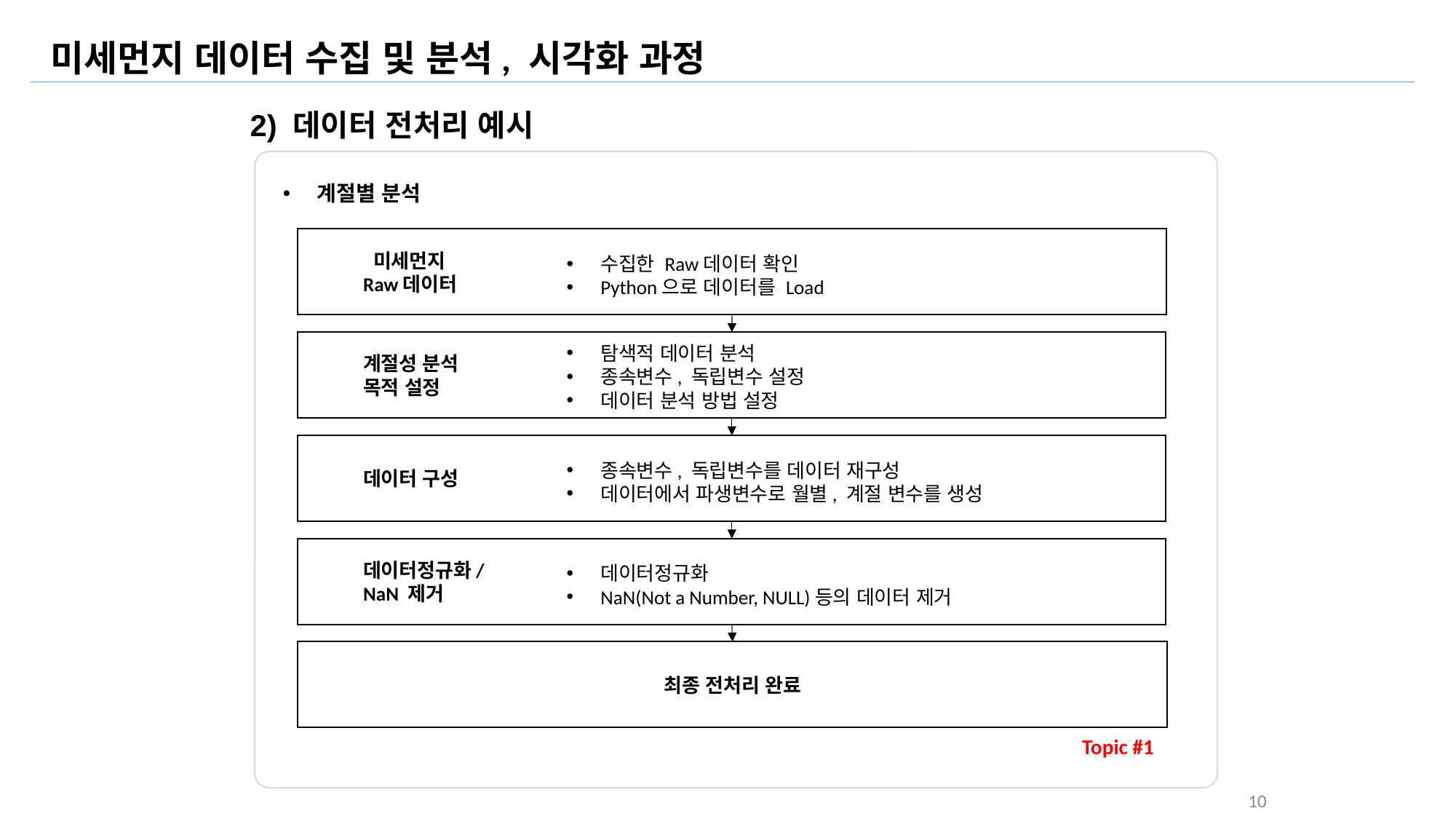

미세먼지 데이터 수집 및 분석, 시각화 과정
2) 데이터 전처리 예시

계절별 분석
 미세먼지
Raw데이터
수집한 Raw데이터 확인
Python으로 데이터를 Load
계절성 분석
목적 설정
탐색적 데이터 분석
종속변수, 독립변수 설정
데이터 분석 방법 설정
데이터 구성
종속변수, 독립변수를 데이터 재구성
데이터에서 파생변수로 월별, 계절 변수를 생성
데이터정규화/
NaN 제거
데이터정규화
NaN(Not a Number, NULL)등의 데이터 제거
최종 전처리 완료
Topic #1
10